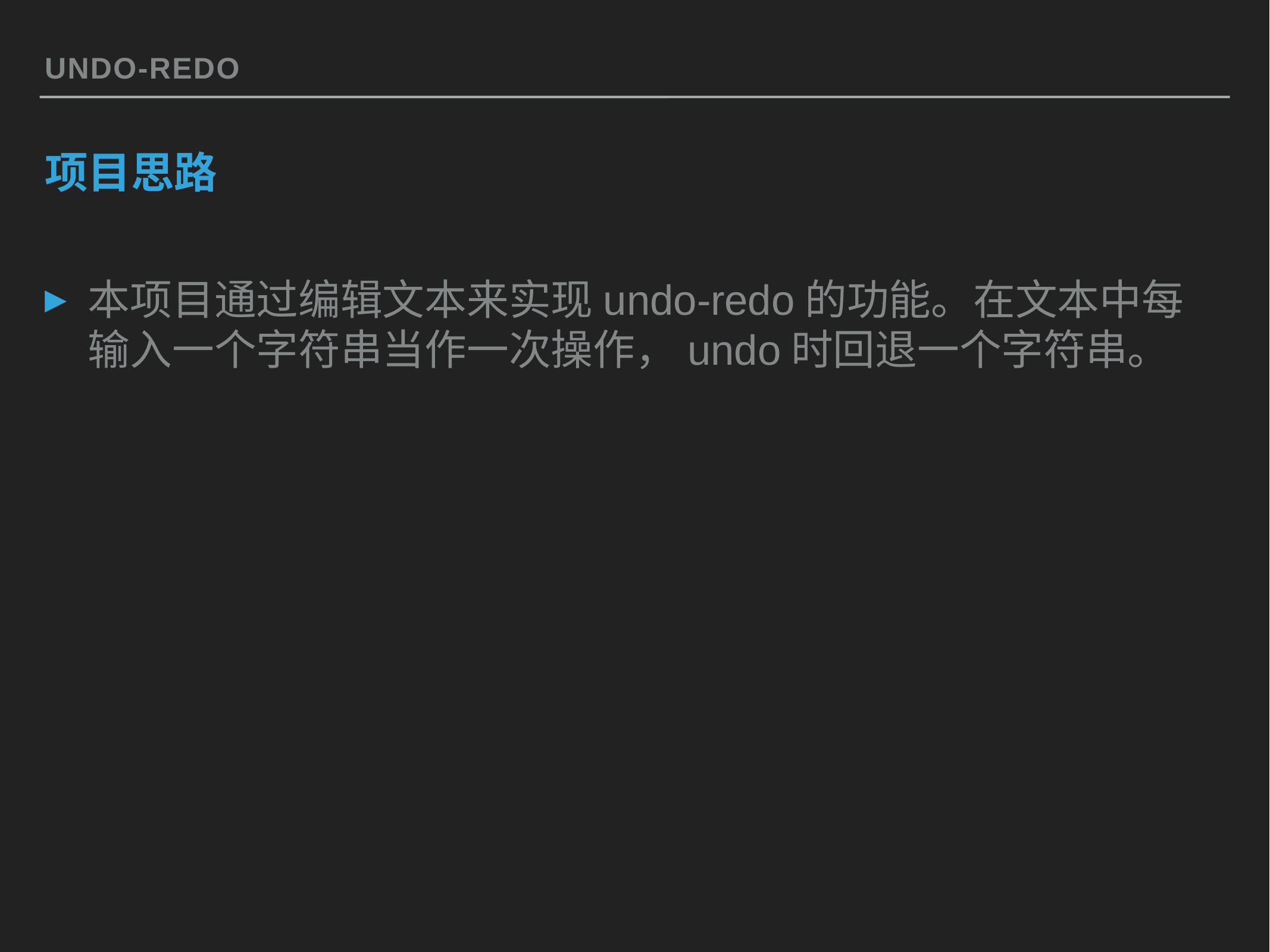

undo-redo
# 项目思路
本项目通过编辑文本来实现undo-redo的功能。在文本中每输入一个字符串当作一次操作，undo时回退一个字符串。